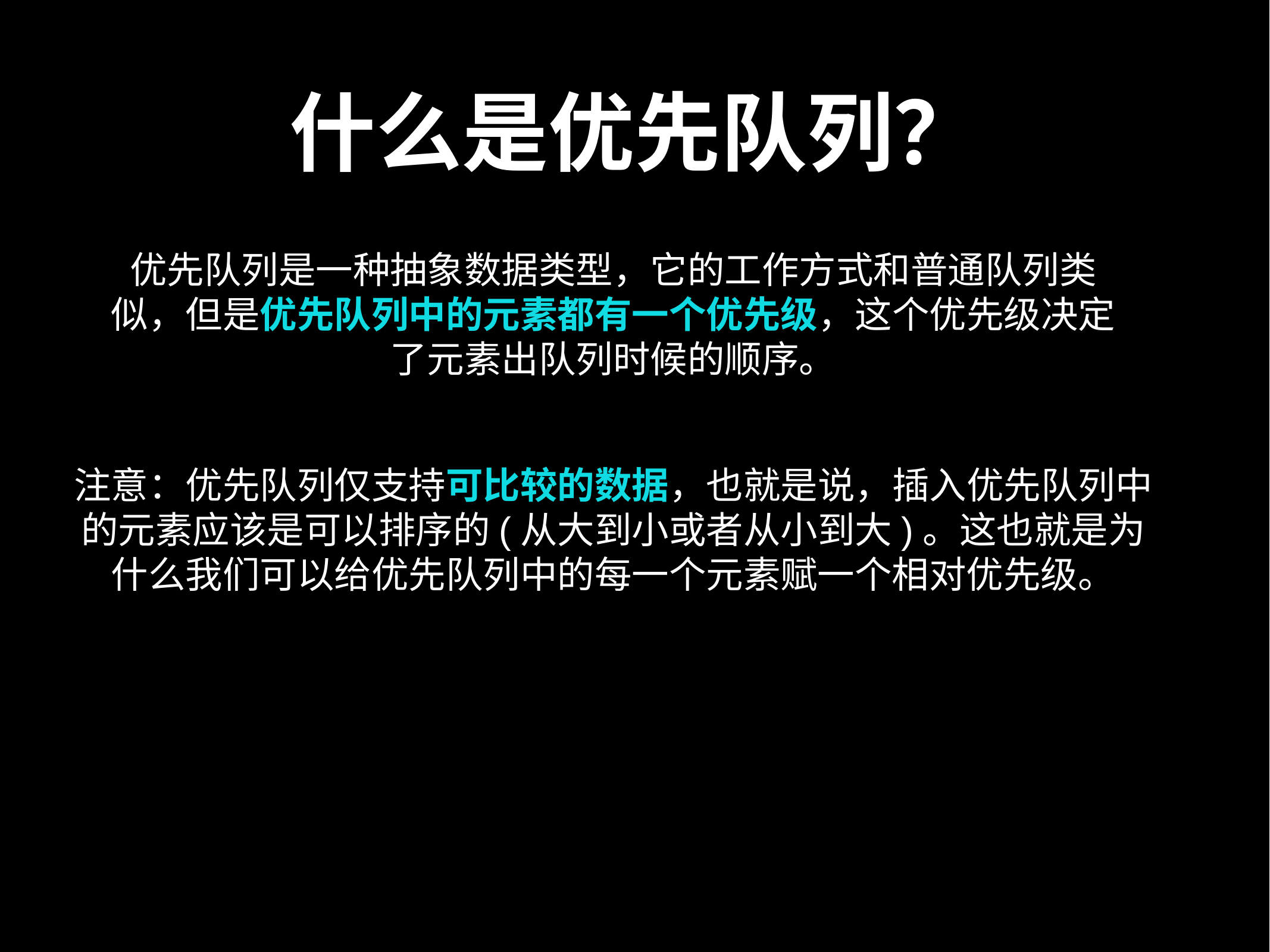

# 什么是优先队列？
优先队列是一种抽象数据类型，它的工作方式和普通队列类似，但是优先队列中的元素都有一个优先级，这个优先级决定了元素出队列时候的顺序。
注意：优先队列仅支持可比较的数据，也就是说，插入优先队列中的元素应该是可以排序的(从大到小或者从小到大)。这也就是为什么我们可以给优先队列中的每一个元素赋一个相对优先级。